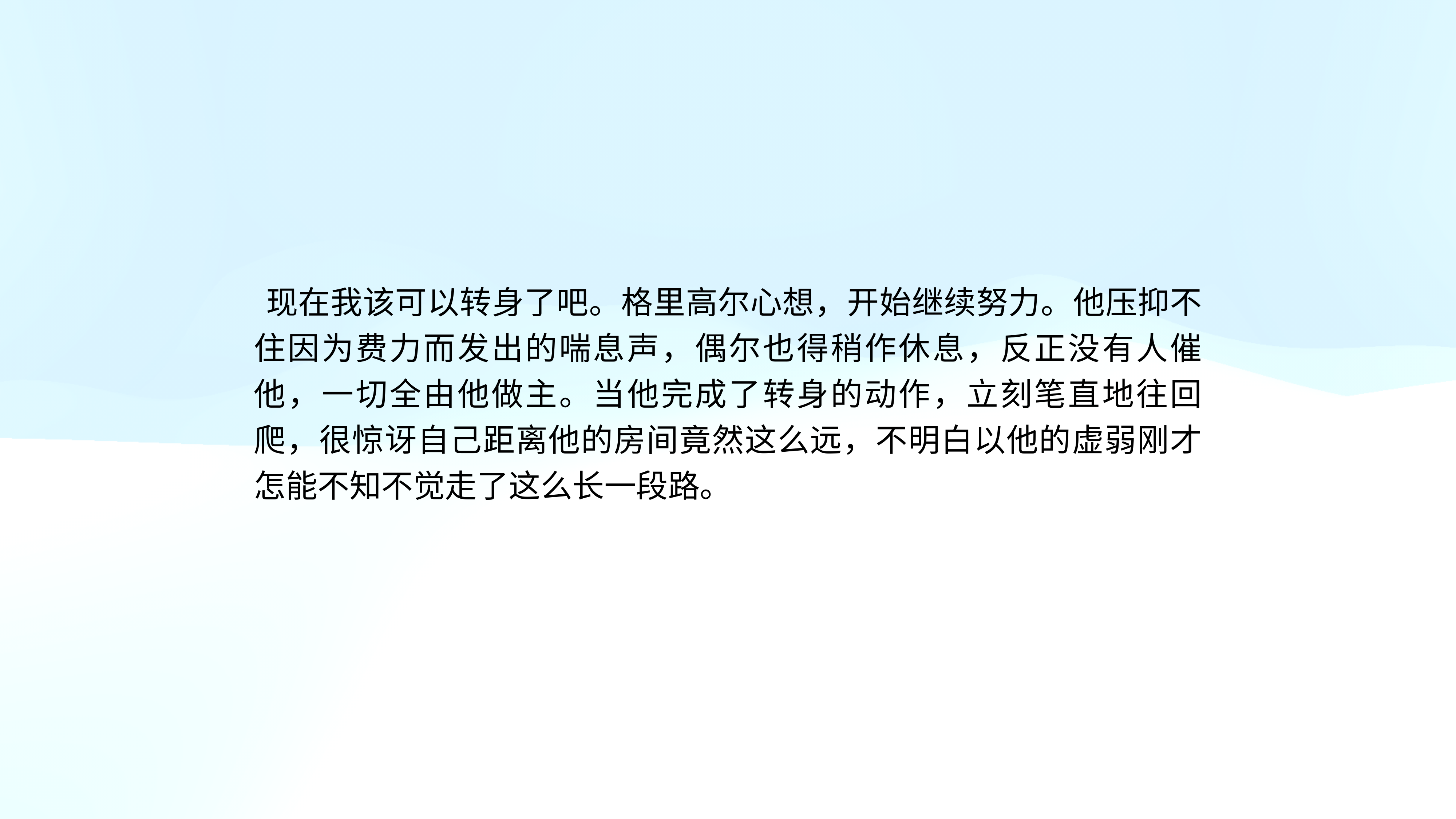

现在我该可以转身了吧。格里高尔心想，开始继续努力。他压抑不住因为费力而发出的喘息声，偶尔也得稍作休息，反正没有人催他，一切全由他做主。当他完成了转身的动作，立刻笔直地往回爬，很惊讶自己距离他的房间竟然这么远，不明白以他的虚弱刚才怎能不知不觉走了这么长一段路。